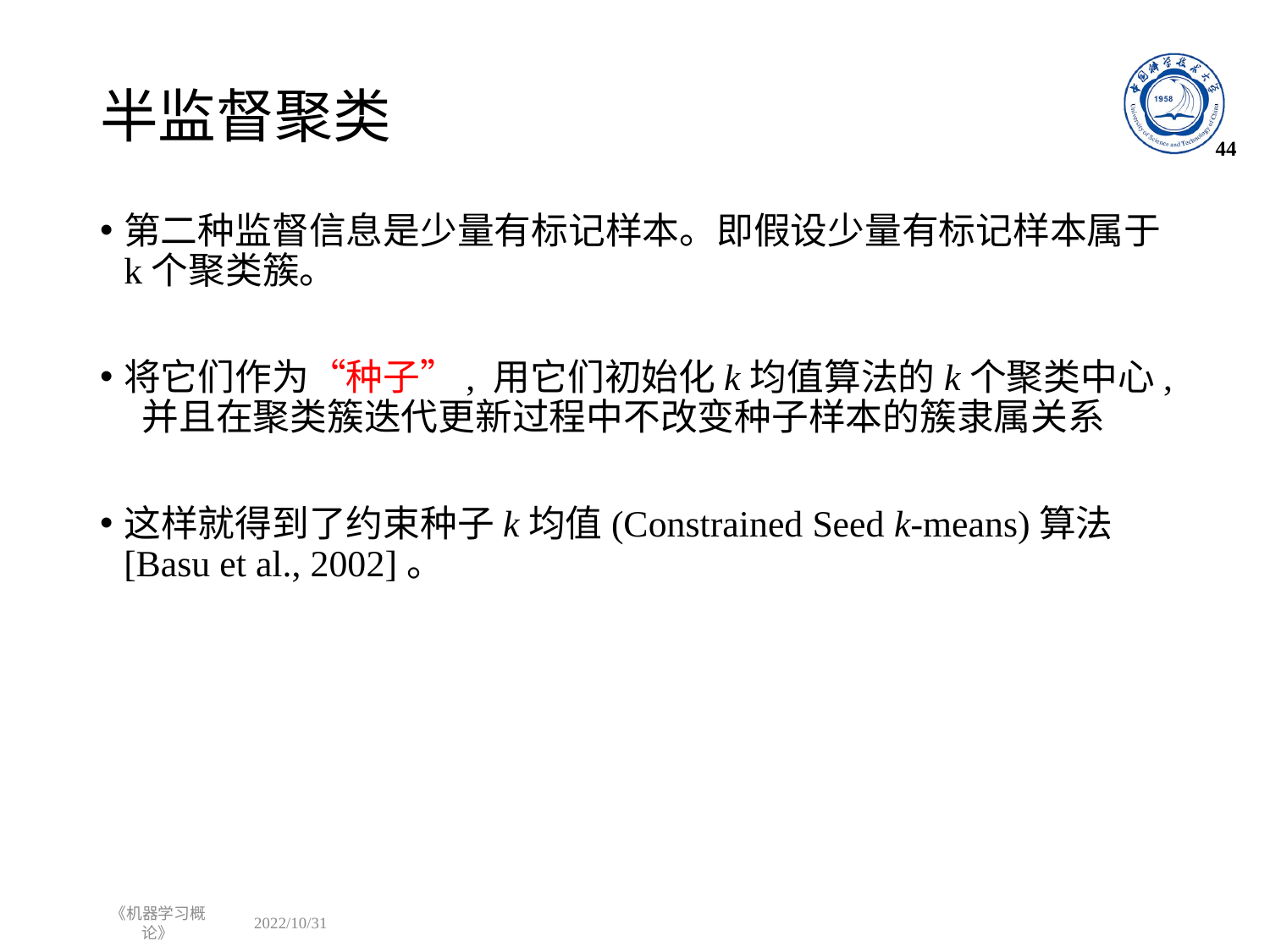

# 半监督聚类
44
第二种监督信息是少量有标记样本。即假设少量有标记样本属于k个聚类簇。

将它们作为“种子”, 用它们初始化k均值算法的k个聚类中心, 并且在聚类簇迭代更新过程中不改变种子样本的簇隶属关系

这样就得到了约束种子k均值(Constrained Seed k-means)算法[Basu et al., 2002]。

《机器学习概论》
2022/10/31